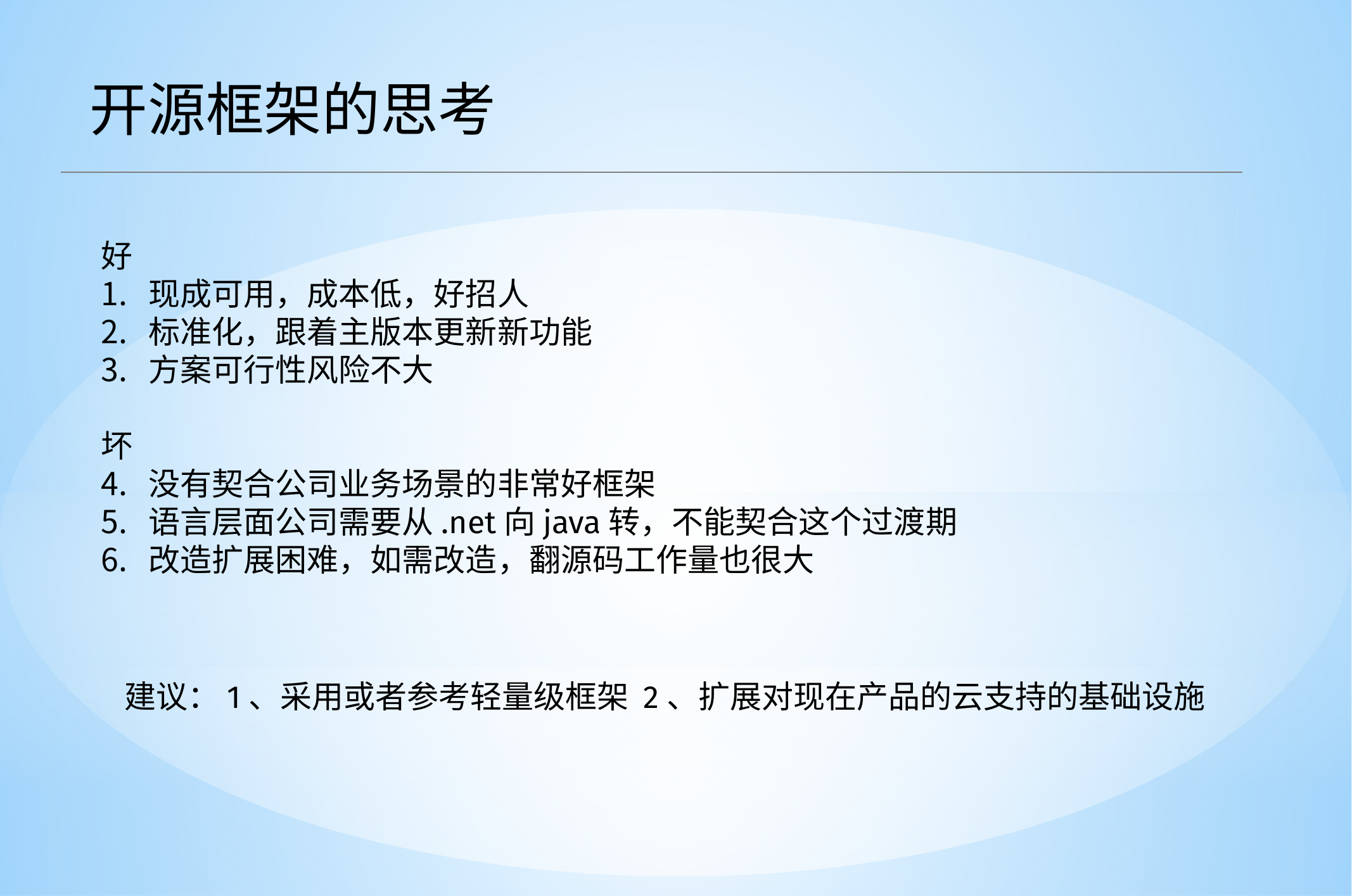

开源框架的思考
好
现成可用，成本低，好招人
标准化，跟着主版本更新新功能
方案可行性风险不大

坏
没有契合公司业务场景的非常好框架
语言层面公司需要从.net向java转，不能契合这个过渡期
改造扩展困难，如需改造，翻源码工作量也很大

建议：1、采用或者参考轻量级框架 2、扩展对现在产品的云支持的基础设施